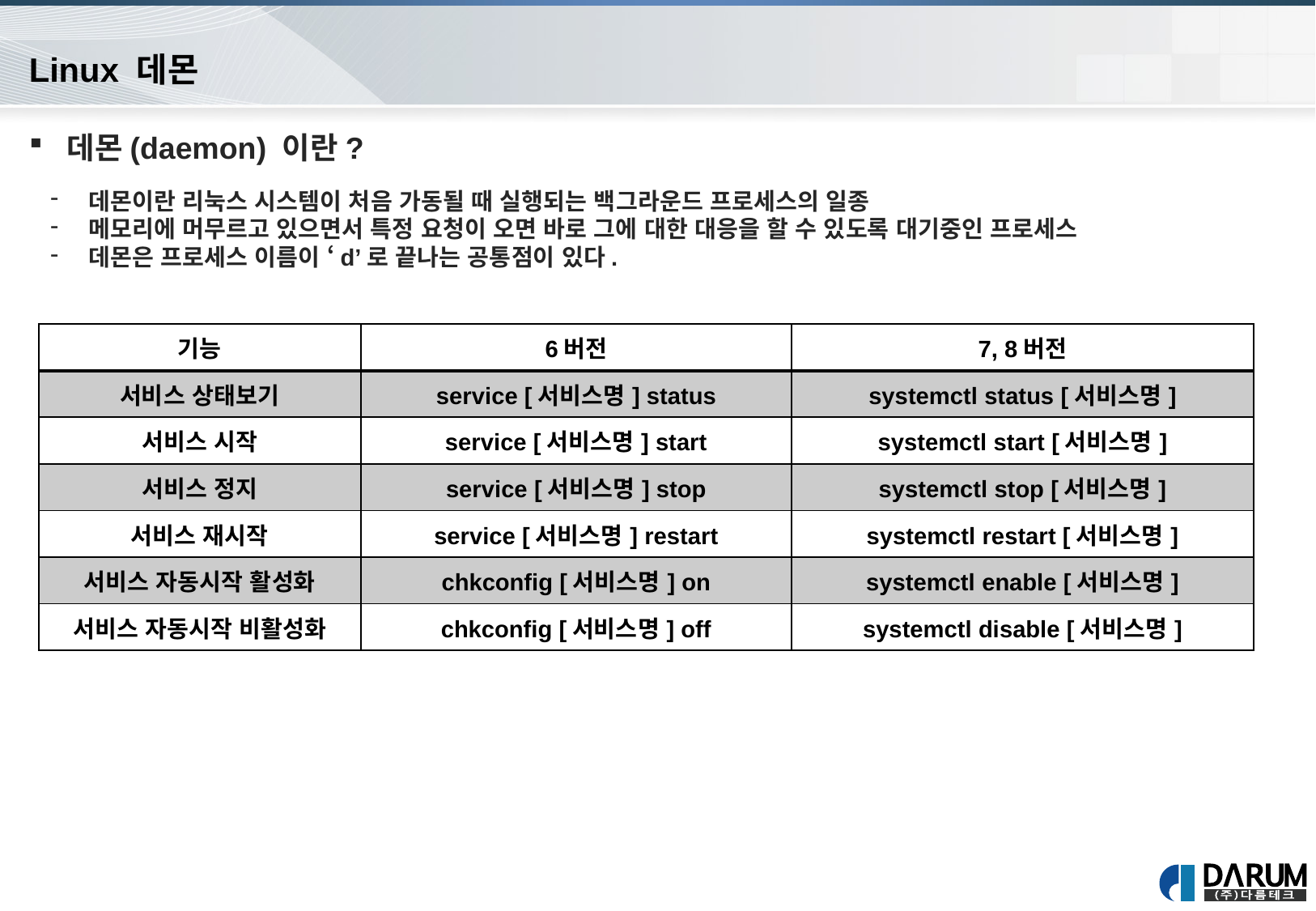

Linux 데몬

데몬(daemon) 이란?
데몬이란 리눅스 시스템이 처음 가동될 때 실행되는 백그라운드 프로세스의 일종
메모리에 머무르고 있으면서 특정 요청이 오면 바로 그에 대한 대응을 할 수 있도록 대기중인 프로세스
데몬은 프로세스 이름이 ‘d’로 끝나는 공통점이 있다.
| 기능 | 6버전 | 7, 8버전 |
| --- | --- | --- |
| 서비스 상태보기 | service [서비스명] status | systemctl status [서비스명] |
| 서비스 시작 | service [서비스명] start | systemctl start [서비스명] |
| 서비스 정지 | service [서비스명] stop | systemctl stop [서비스명] |
| 서비스 재시작 | service [서비스명] restart | systemctl restart [서비스명] |
| 서비스 자동시작 활성화 | chkconfig [서비스명] on | systemctl enable [서비스명] |
| 서비스 자동시작 비활성화 | chkconfig [서비스명] off | systemctl disable [서비스명] |